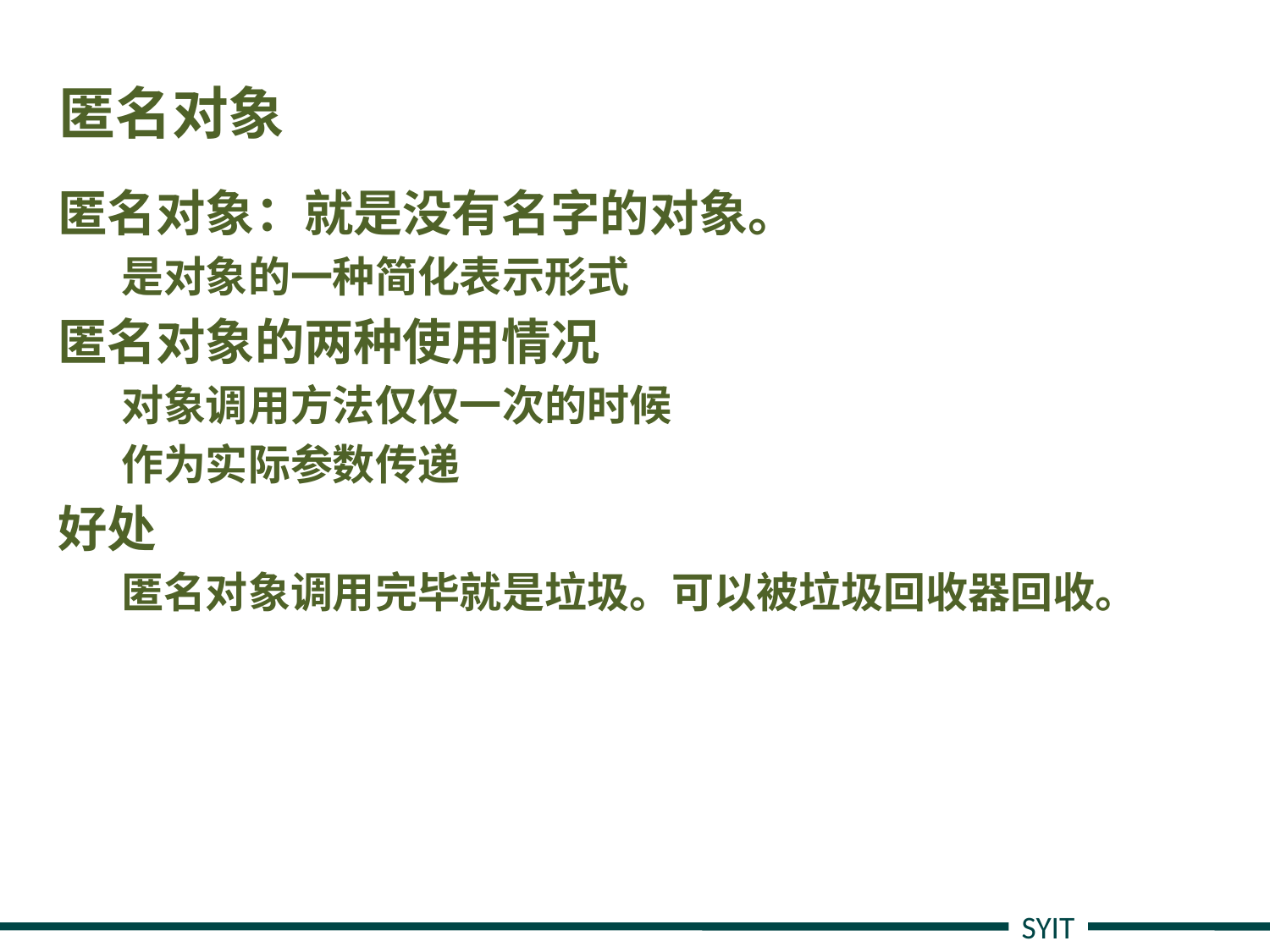

# 匿名对象
匿名对象：就是没有名字的对象。
是对象的一种简化表示形式
匿名对象的两种使用情况
对象调用方法仅仅一次的时候
作为实际参数传递
好处
匿名对象调用完毕就是垃圾。可以被垃圾回收器回收。
SYIT